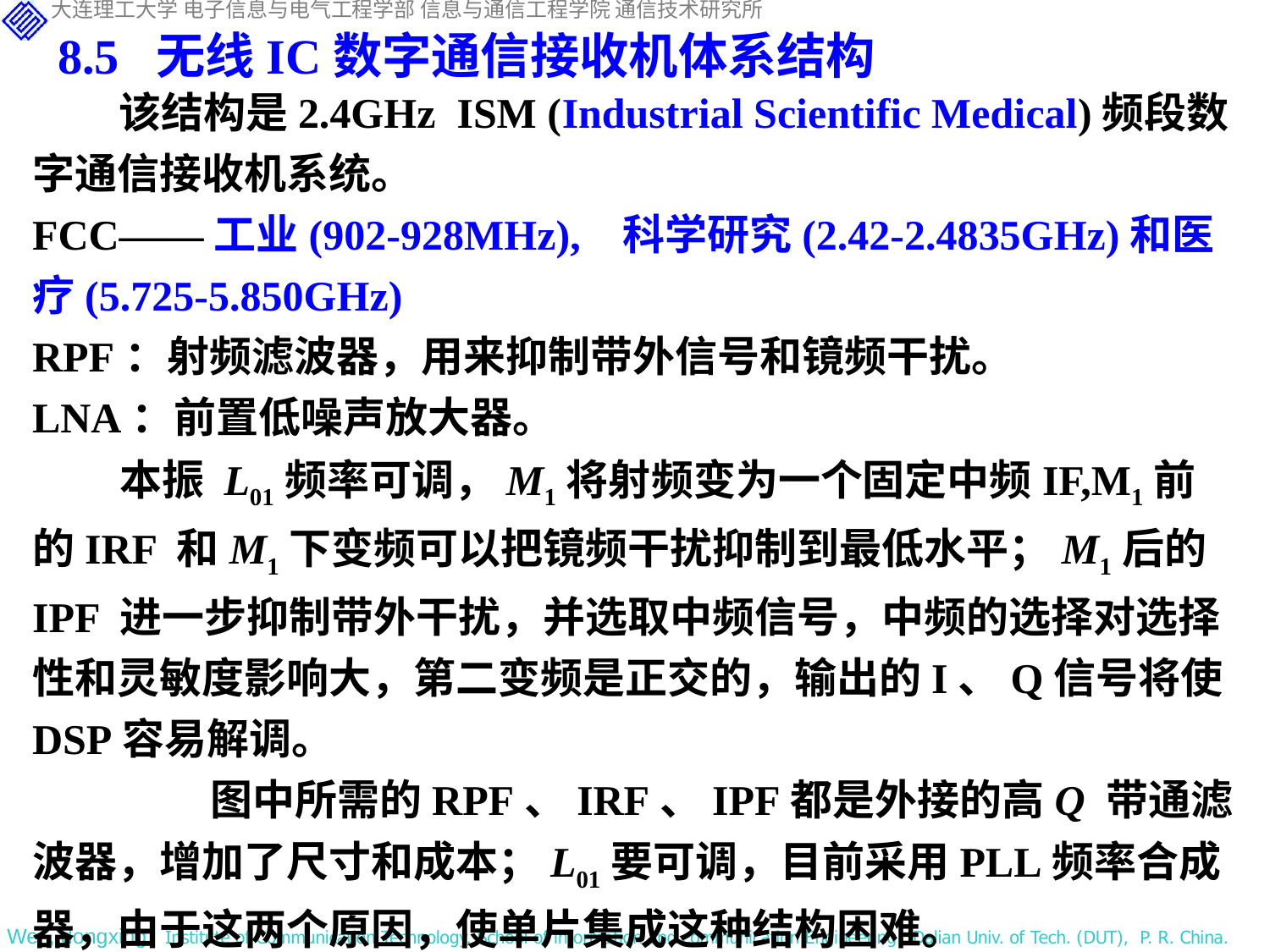

8.5  无线IC数字通信接收机体系结构
        该结构是2.4GHz  ISM (Industrial Scientific Medical)频段数字通信接收机系统。
FCC——工业(902-928MHz),   科学研究(2.42-2.4835GHz)和医疗(5.725-5.850GHz)
RPF：射频滤波器，用来抑制带外信号和镜频干扰。
LNA：前置低噪声放大器。
本振 L01频率可调，M1将射频变为一个固定中频IF,M1前的IRF 和M1下变频可以把镜频干扰抑制到最低水平；M1后的IPF 进一步抑制带外干扰，并选取中频信号，中频的选择对选择性和灵敏度影响大，第二变频是正交的，输出的I、Q信号将使DSP容易解调。
    　图中所需的RPF、IRF、IPF都是外接的高Q 带通滤波器，增加了尺寸和成本；L01要可调，目前采用PLL频率合成器，由于这两个原因，使单片集成这种结构困难。